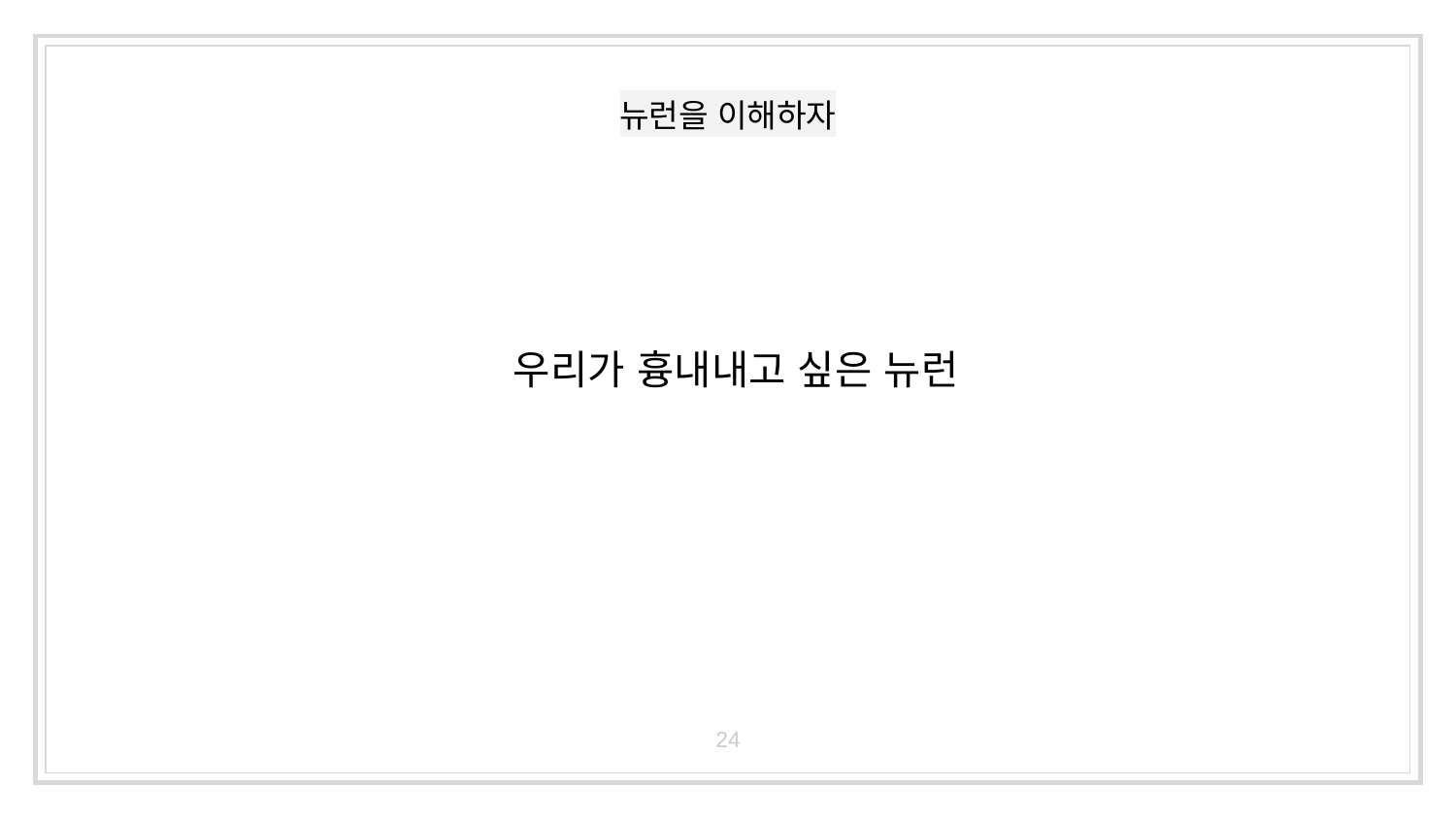

# 뉴런을 이해하자
우리가 흉내내고 싶은 뉴런
24